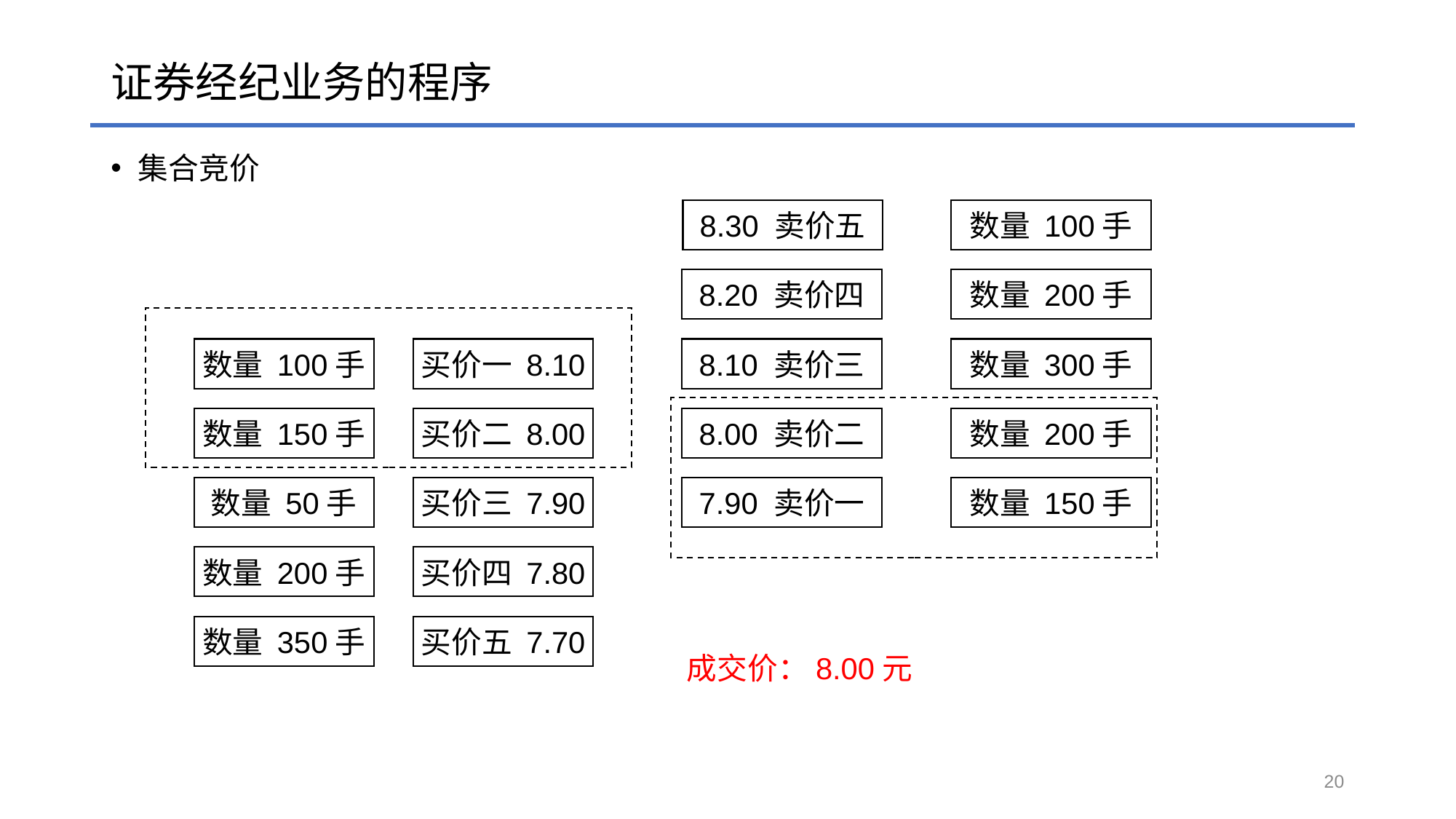

# 证券经纪业务的程序
集合竞价
8.30 卖价五
数量 100手
8.20 卖价四
数量 200手
数量 100手
买价一 8.10
8.10 卖价三
数量 300手
数量 150手
买价二 8.00
8.00 卖价二
数量 200手
数量 50手
买价三 7.90
7.90 卖价一
数量 150手
数量 200手
买价四 7.80
数量 350手
买价五 7.70

成交价：8.00元
20